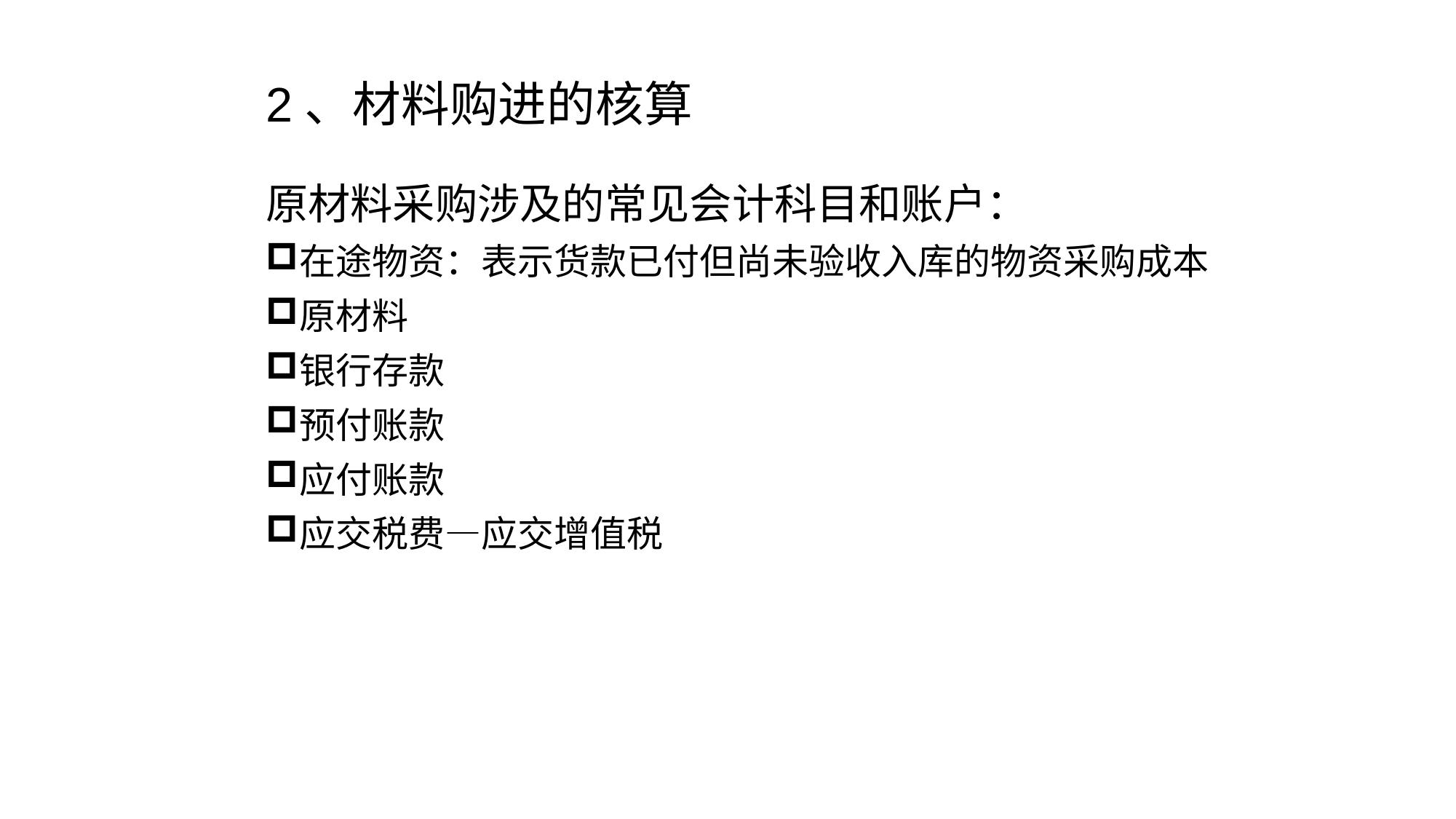

# 2、材料购进的核算
原材料采购涉及的常见会计科目和账户：
在途物资：表示货款已付但尚未验收入库的物资采购成本
原材料
银行存款
预付账款
应付账款
应交税费—应交增值税